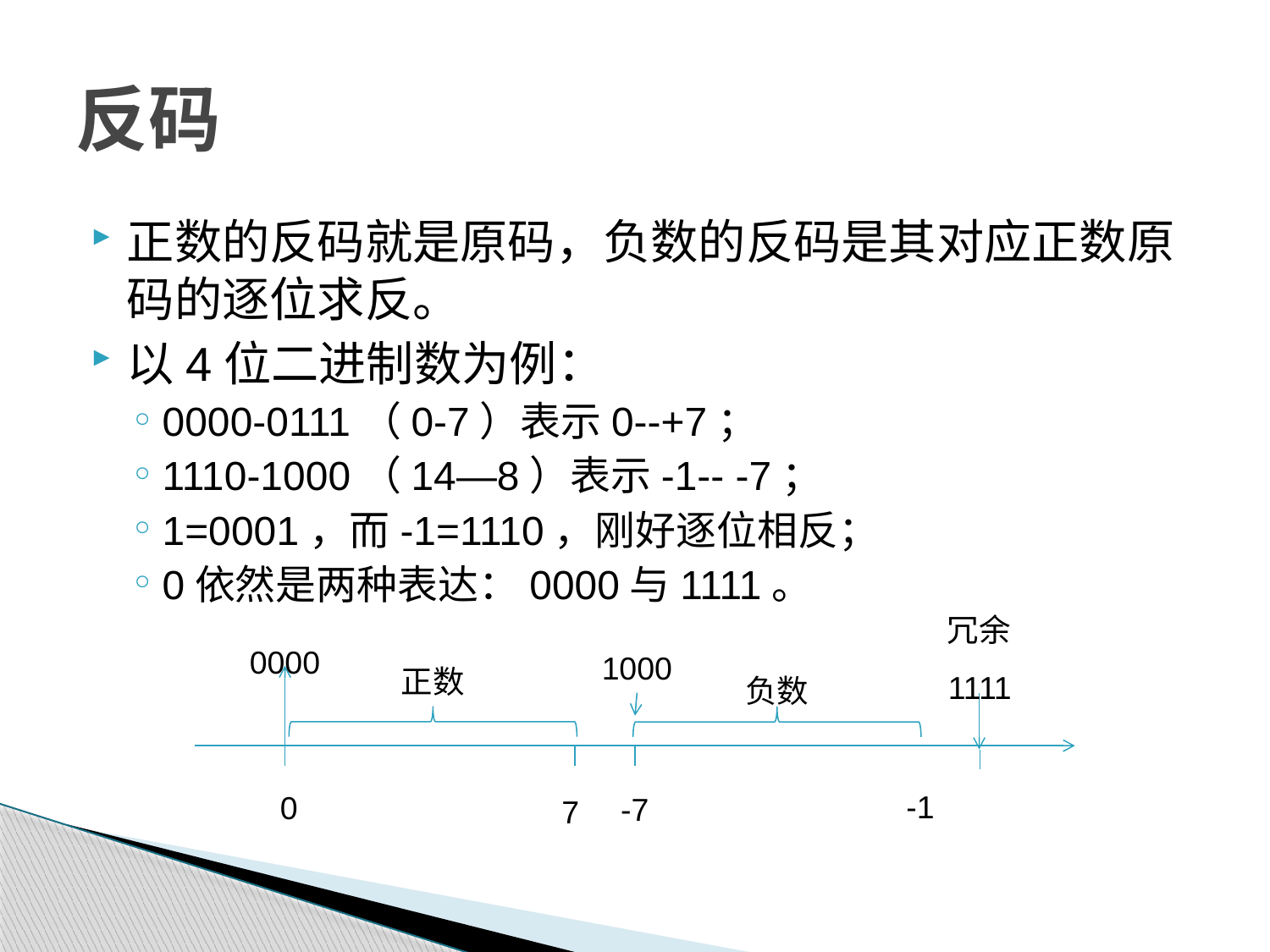

# 反码
正数的反码就是原码，负数的反码是其对应正数原码的逐位求反。
以4位二进制数为例：
0000-0111（0-7）表示0--+7；
1110-1000（14—8）表示-1-- -7；
1=0001，而-1=1110，刚好逐位相反；
0依然是两种表达：0000与1111。
冗余

0000
正数
1111
负数
-1
0
-7
7
1000